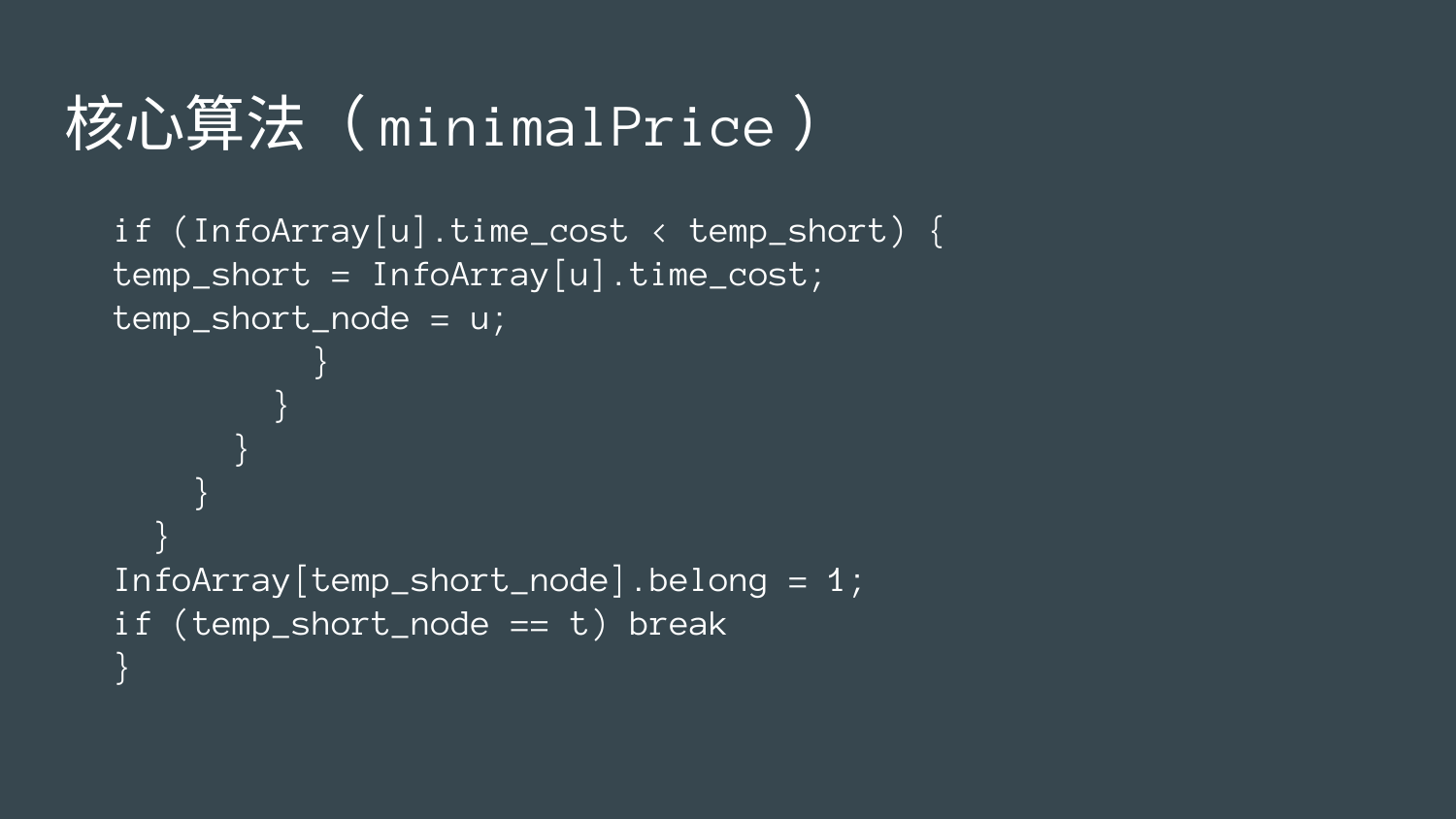

# 核心算法（minimalPrice）
if (InfoArray[u].time_cost < temp_short) {
temp_short = InfoArray[u].time_cost;
temp_short_node = u;
          }
        }
      }
    }
  }
InfoArray[temp_short_node].belong = 1;
if (temp_short_node == t) break
}